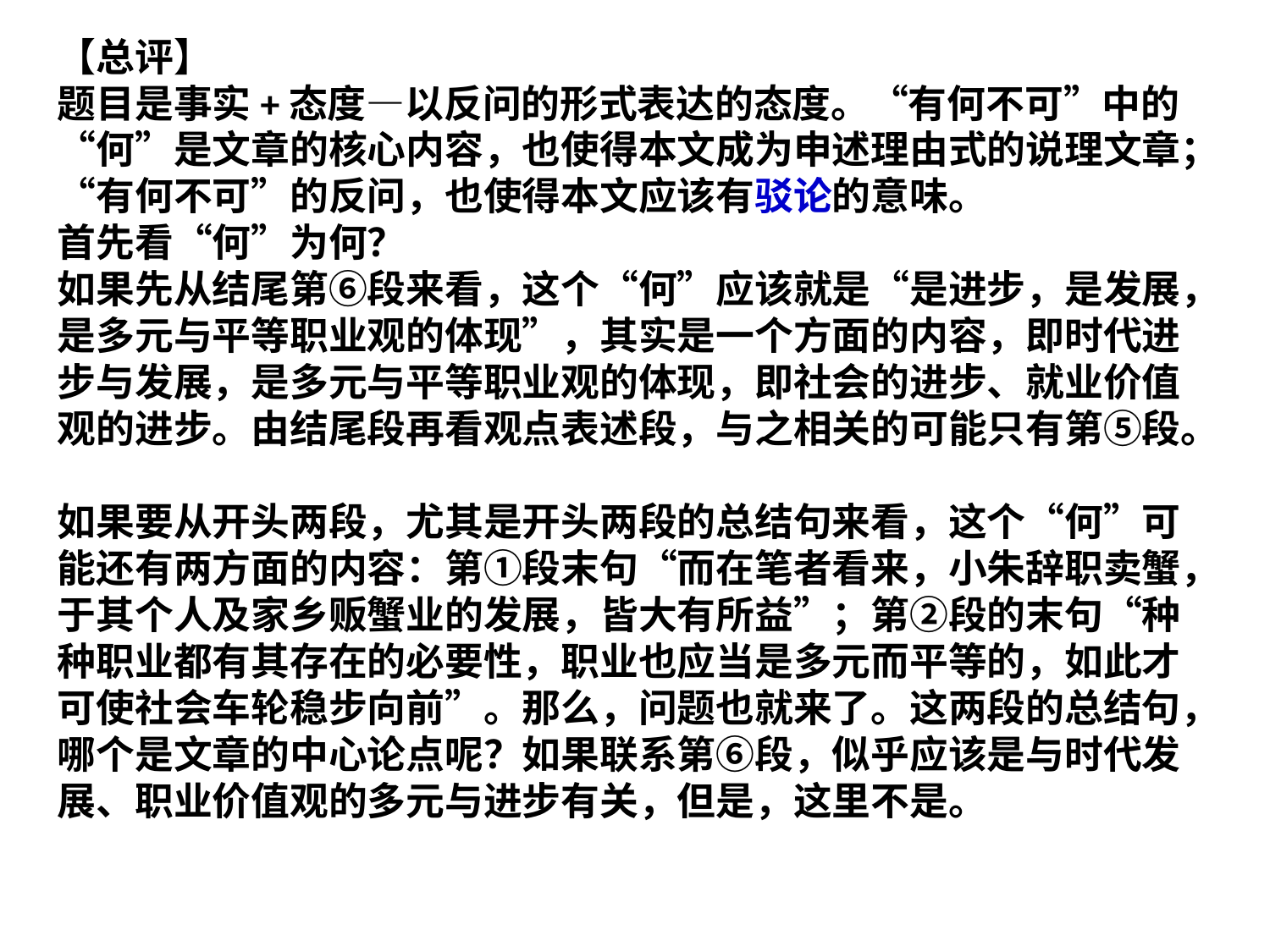

【总评】
题目是事实+态度—以反问的形式表达的态度。“有何不可”中的“何”是文章的核心内容，也使得本文成为申述理由式的说理文章；“有何不可”的反问，也使得本文应该有驳论的意味。
首先看“何”为何？
如果先从结尾第⑥段来看，这个“何”应该就是“是进步，是发展，是多元与平等职业观的体现”，其实是一个方面的内容，即时代进步与发展，是多元与平等职业观的体现，即社会的进步、就业价值观的进步。由结尾段再看观点表述段，与之相关的可能只有第⑤段。
如果要从开头两段，尤其是开头两段的总结句来看，这个“何”可能还有两方面的内容：第①段末句“而在笔者看来，小朱辞职卖蟹，于其个人及家乡贩蟹业的发展，皆大有所益”；第②段的末句“种种职业都有其存在的必要性，职业也应当是多元而平等的，如此才可使社会车轮稳步向前”。那么，问题也就来了。这两段的总结句，哪个是文章的中心论点呢？如果联系第⑥段，似乎应该是与时代发展、职业价值观的多元与进步有关，但是，这里不是。